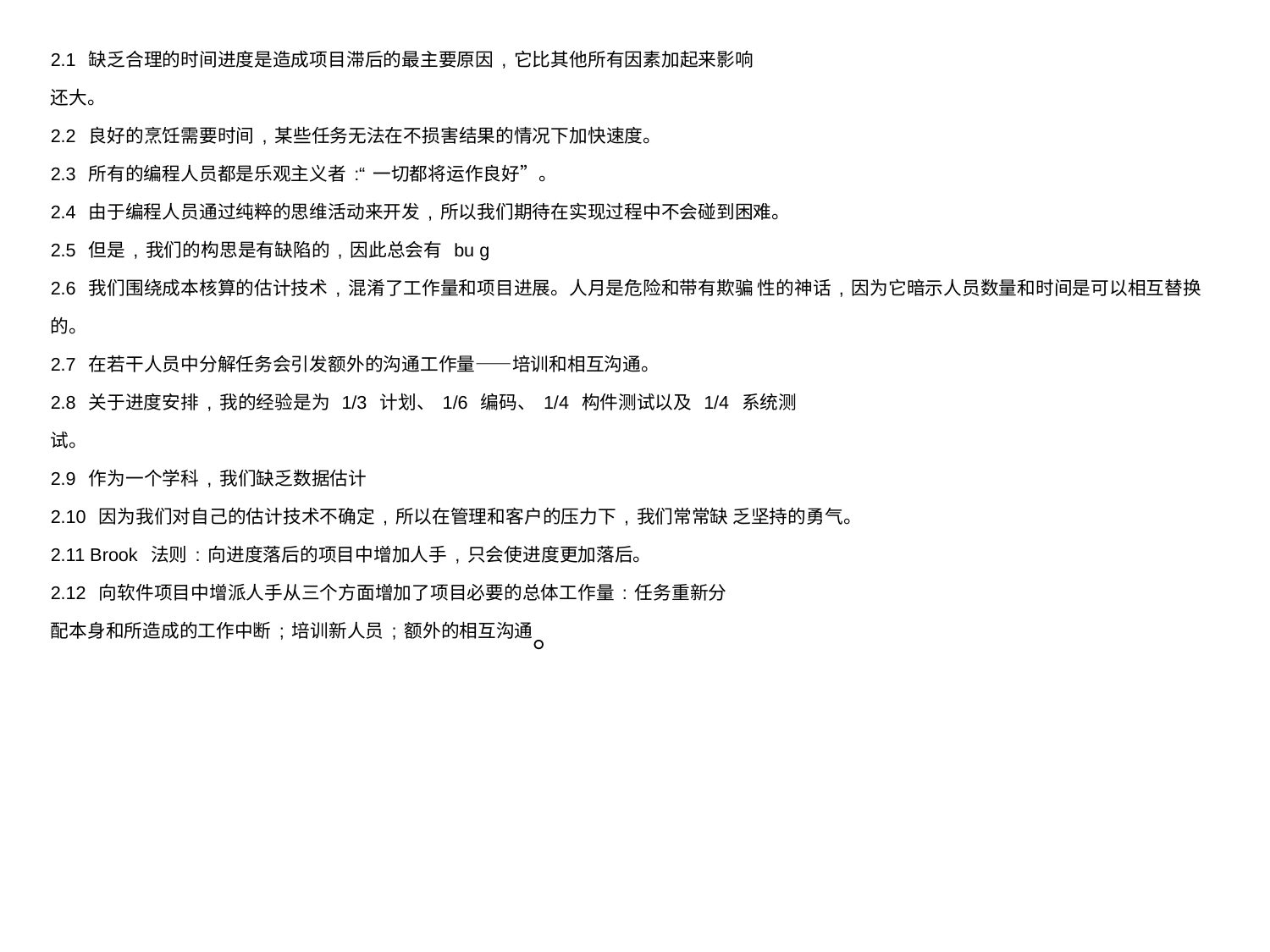

2.1 缺乏合理的时间进度是造成项目滞后的最主要原因,它比其他所有因素加起来影响
还大。
2.2 良好的烹饪需要时间,某些任务无法在不损害结果的情况下加快速度。
2.3 所有的编程人员都是乐观主义者:“一切都将运作良好”。
2.4 由于编程人员通过纯粹的思维活动来开发,所以我们期待在实现过程中不会碰到困难。
2.5 但是,我们的构思是有缺陷的,因此总会有 bu g
2.6 我们围绕成本核算的估计技术,混淆了工作量和项目进展。人月是危险和带有欺骗 性的神话,因为它暗示人员数量和时间是可以相互替换的。
2.7 在若干人员中分解任务会引发额外的沟通工作量——培训和相互沟通。
2.8 关于进度安排,我的经验是为 1/3 计划、1/6 编码、1/4 构件测试以及 1/4 系统测
试。
2.9 作为一个学科,我们缺乏数据估计
2.10 因为我们对自己的估计技术不确定,所以在管理和客户的压力下,我们常常缺 乏坚持的勇气。
2.11 Brook 法则:向进度落后的项目中增加人手,只会使进度更加落后。
2.12 向软件项目中增派人手从三个方面增加了项目必要的总体工作量:任务重新分
配本身和所造成的工作中断;培训新人员;额外的相互沟通。